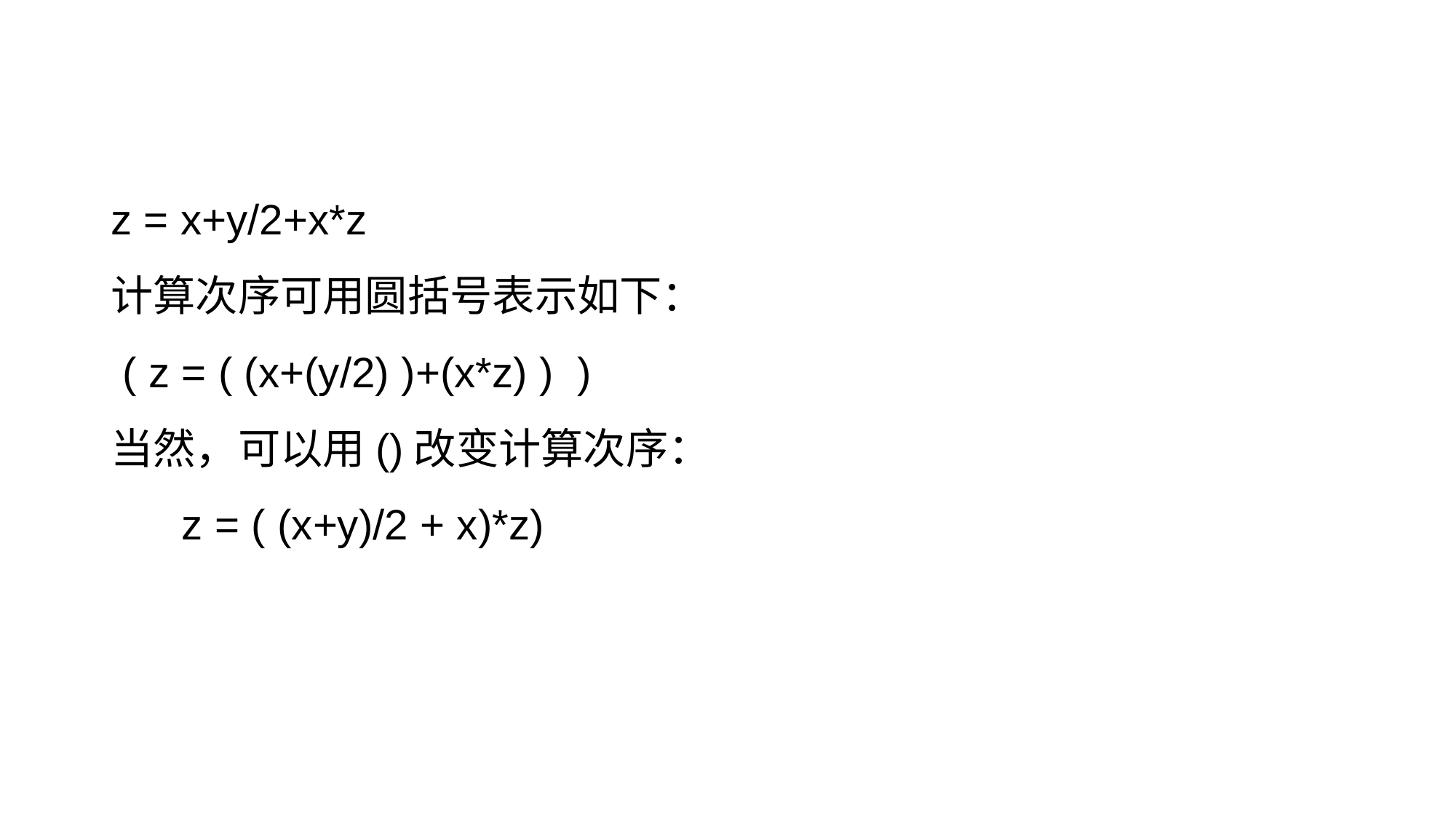

#
z = x+y/2+x*z
计算次序可用圆括号表示如下：
 ( z = ( (x+(y/2) )+(x*z) )  )
当然，可以用()改变计算次序：
      z = ( (x+y)/2 + x)*z)